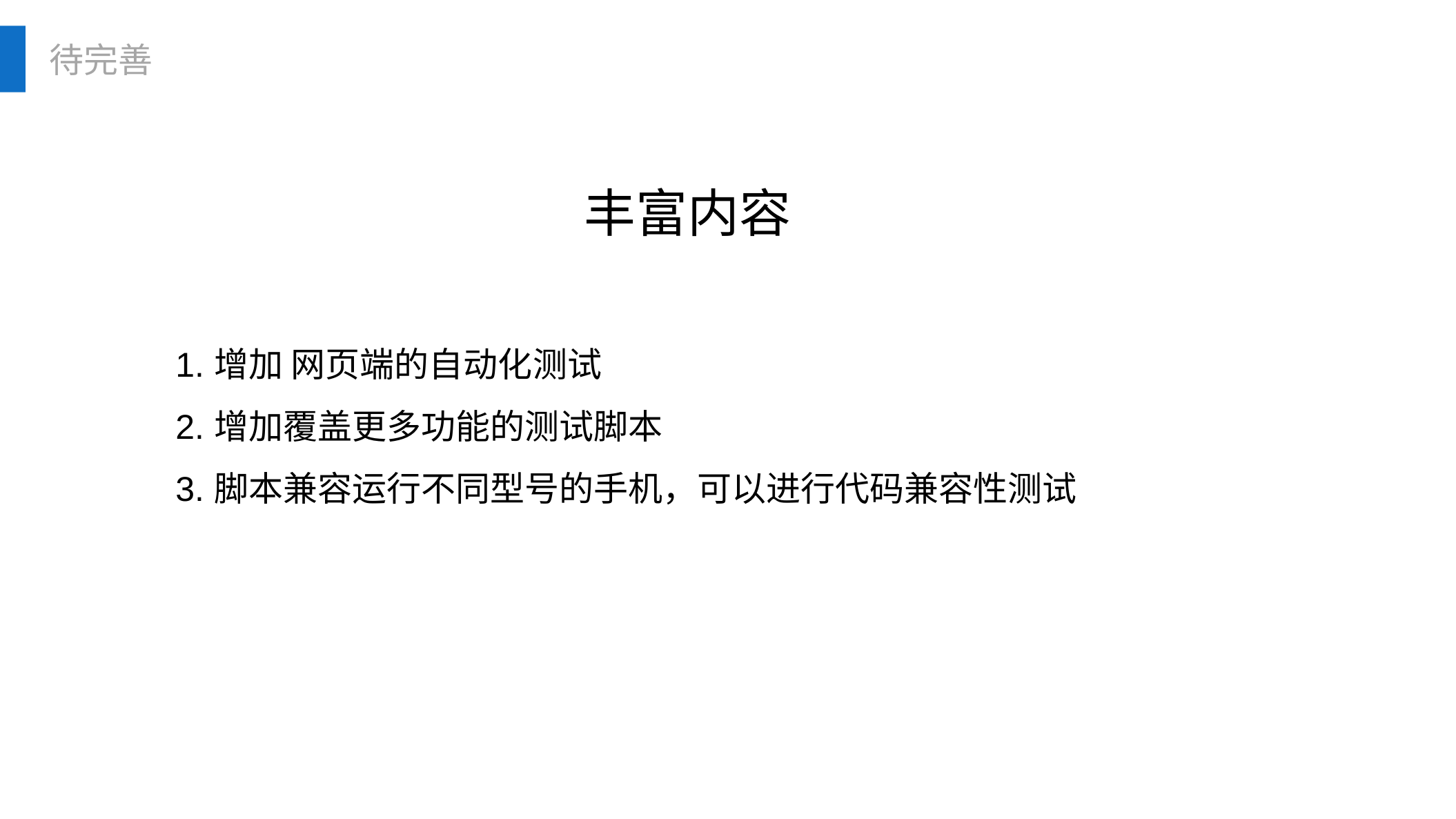

待完善
丰富内容
增加 网页端的自动化测试
增加覆盖更多功能的测试脚本
脚本兼容运行不同型号的手机，可以进行代码兼容性测试